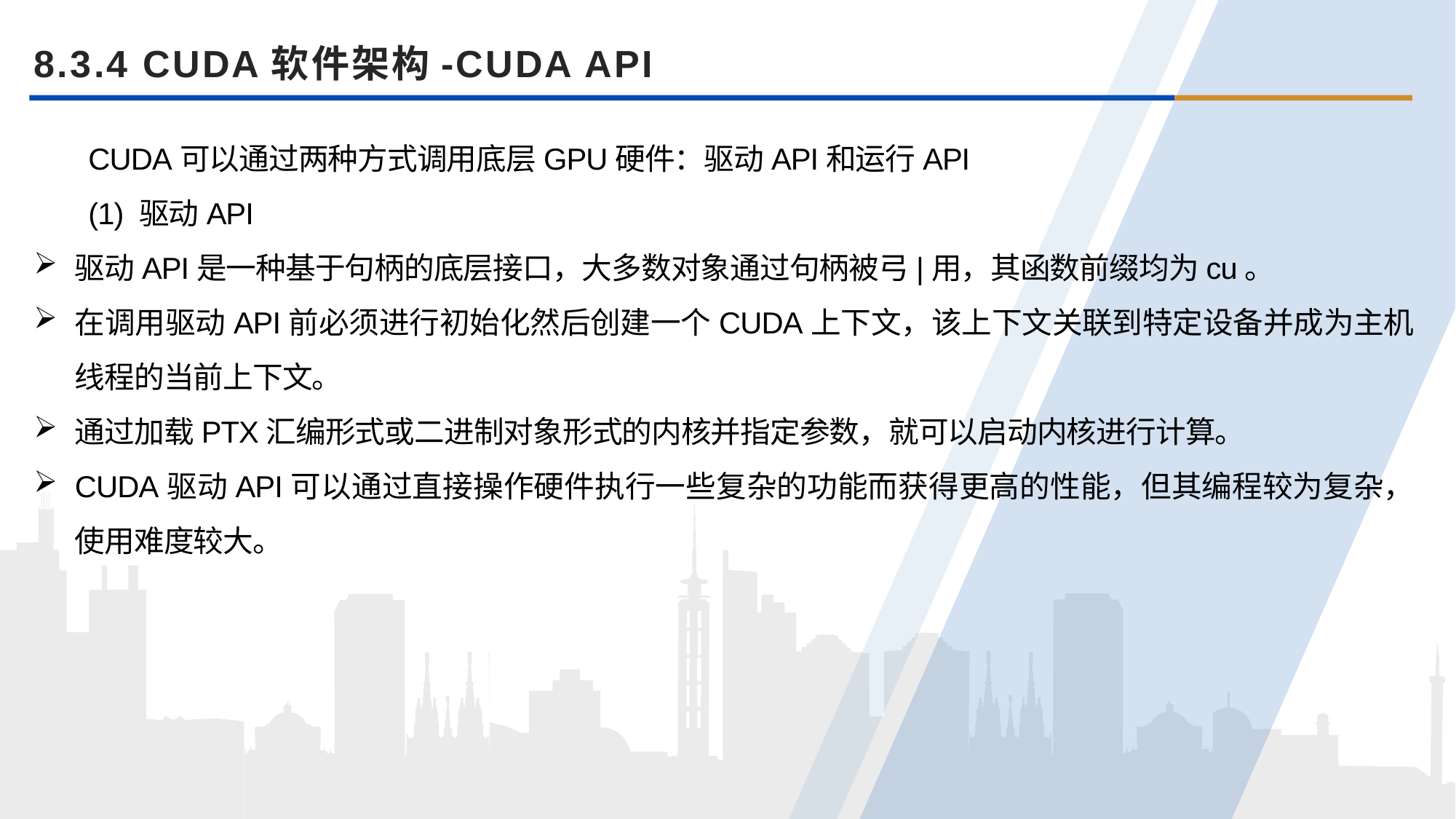

8.3.4 CUDA软件架构-CUDA API
CUDA可以通过两种方式调用底层GPU硬件：驱动API和运行API
(1) 驱动API
驱动API是一种基于句柄的底层接口，大多数对象通过句柄被弓|用，其函数前缀均为cu。
在调用驱动API前必须进行初始化然后创建一个CUDA上下文，该上下文关联到特定设备并成为主机线程的当前上下文。
通过加载PTX汇编形式或二进制对象形式的内核并指定参数，就可以启动内核进行计算。
CUDA驱动API可以通过直接操作硬件执行一些复杂的功能而获得更高的性能，但其编程较为复杂，使用难度较大。